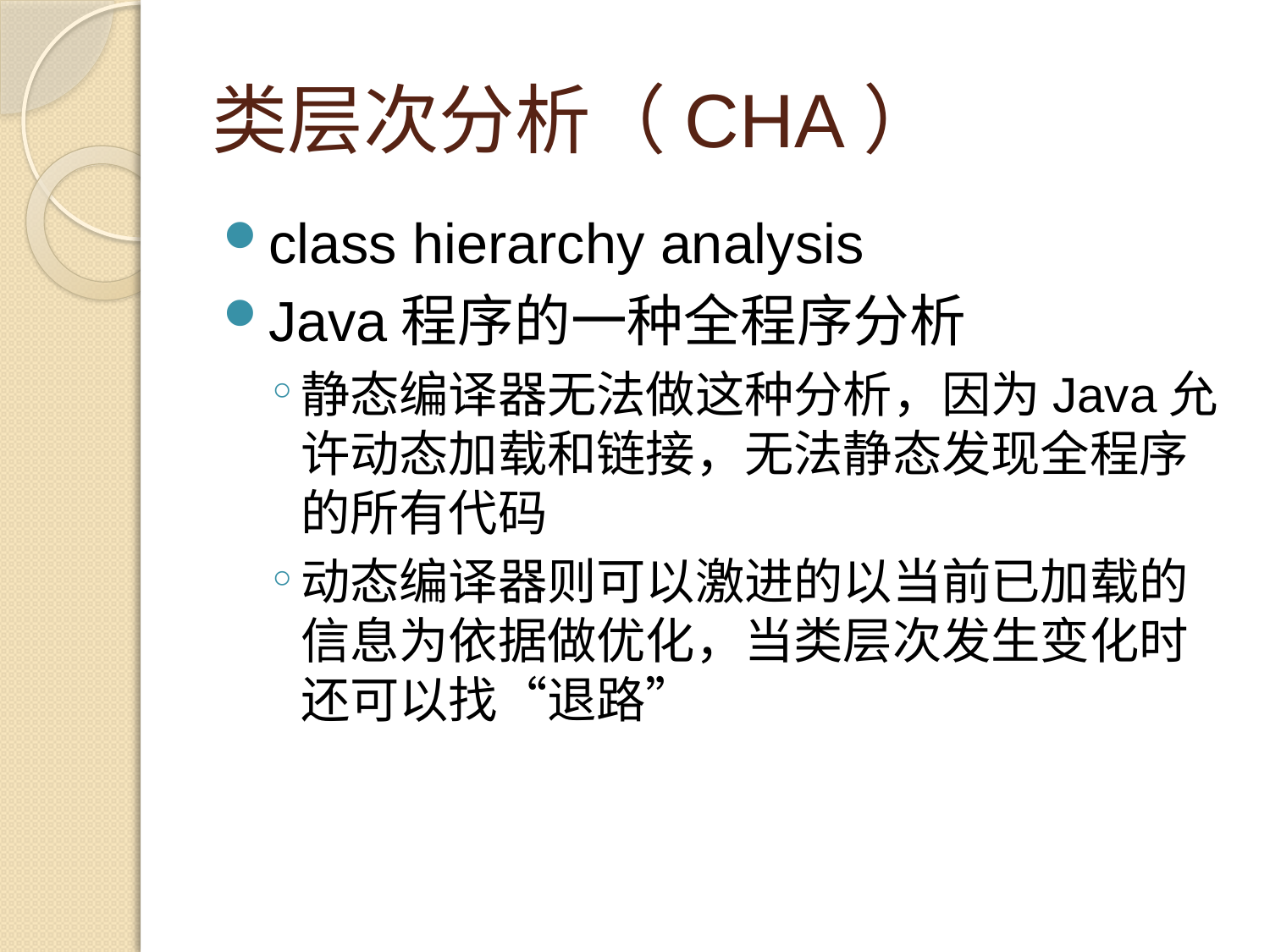

# 类层次分析（CHA）
class hierarchy analysis
Java程序的一种全程序分析
静态编译器无法做这种分析，因为Java允许动态加载和链接，无法静态发现全程序的所有代码
动态编译器则可以激进的以当前已加载的信息为依据做优化，当类层次发生变化时还可以找“退路”